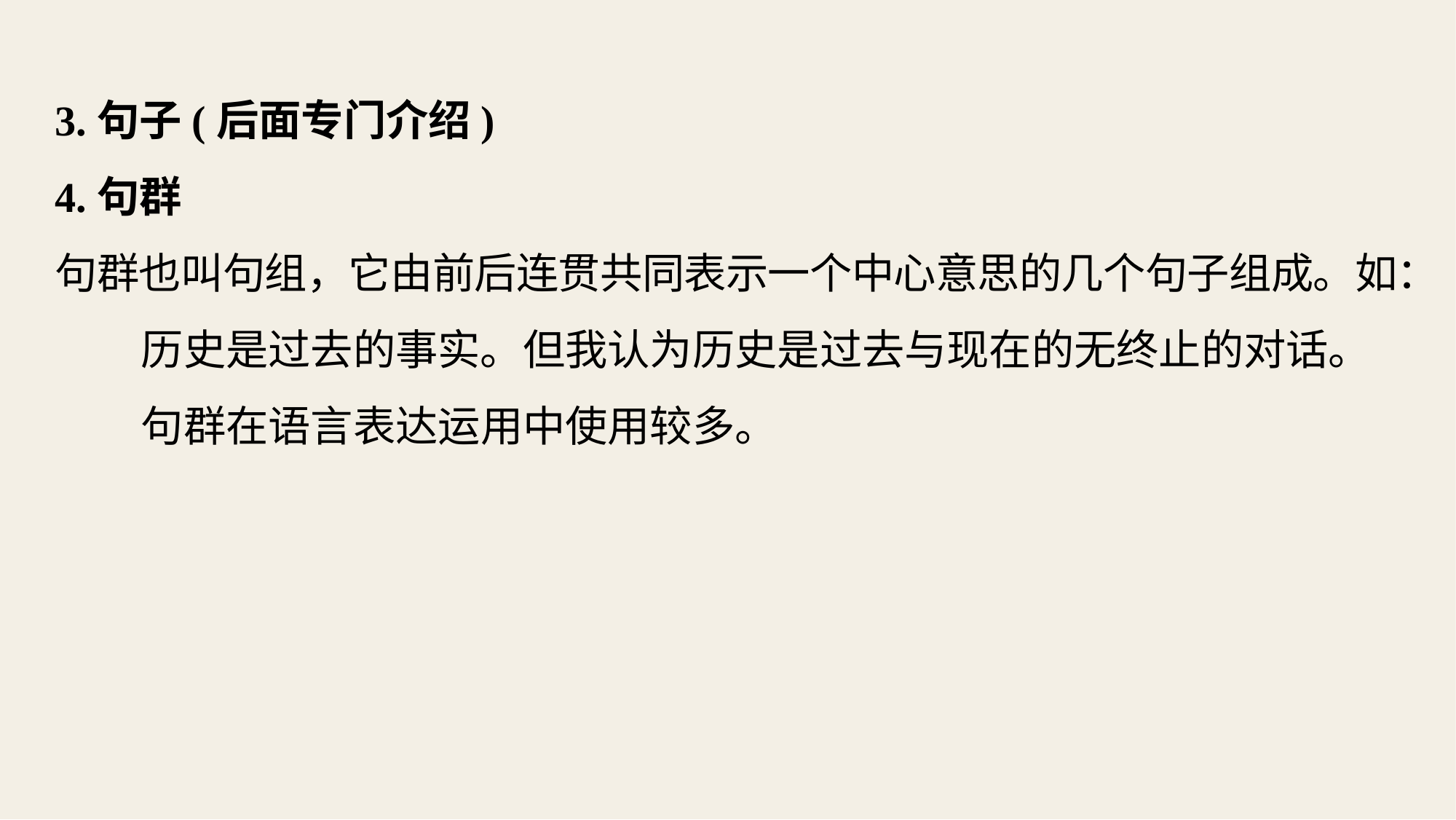

3.句子(后面专门介绍)
4.句群
句群也叫句组，它由前后连贯共同表示一个中心意思的几个句子组成。如：
历史是过去的事实。但我认为历史是过去与现在的无终止的对话。
句群在语言表达运用中使用较多。